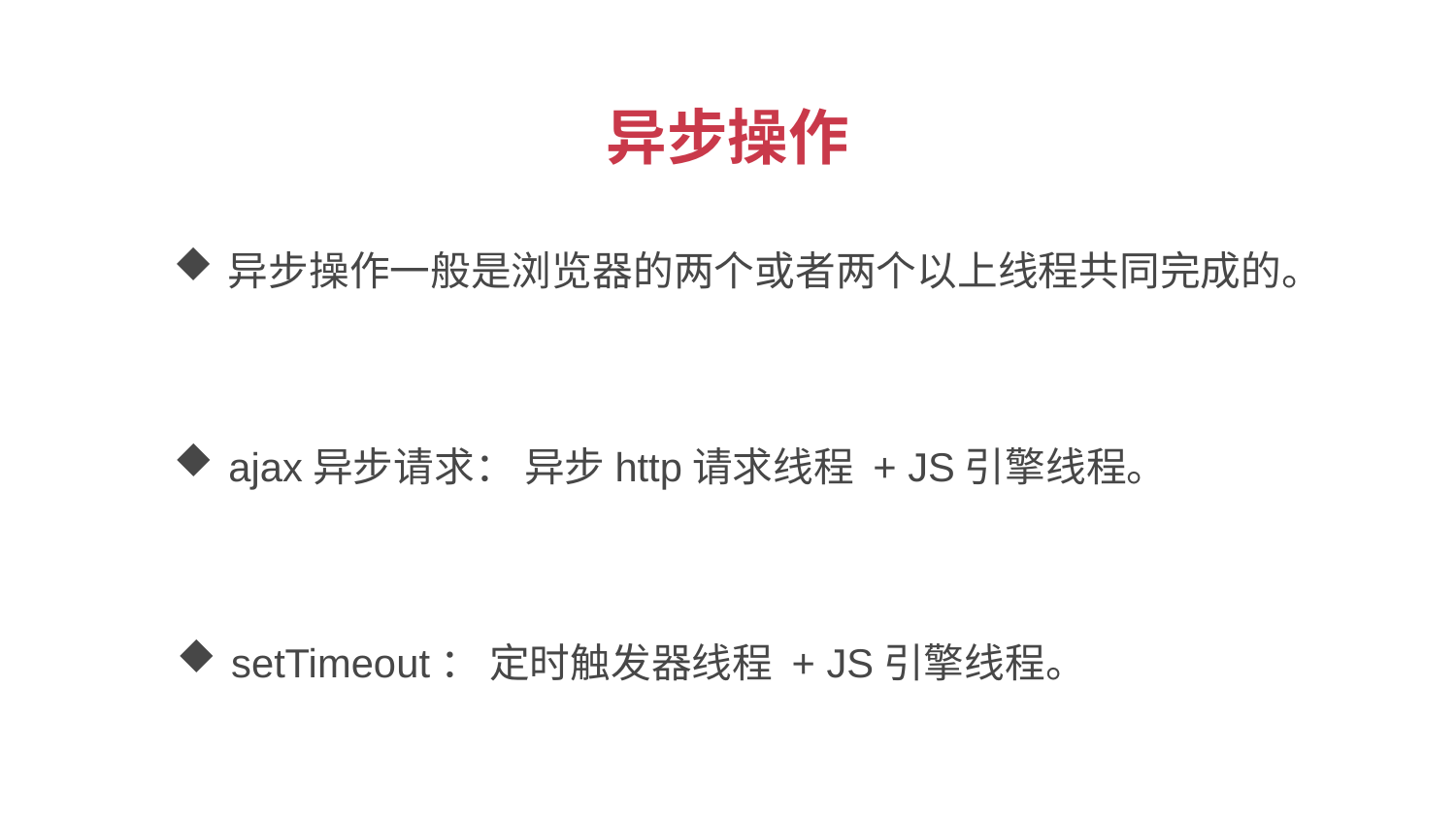

异步操作
异步操作一般是浏览器的两个或者两个以上线程共同完成的。
ajax异步请求： 异步http请求线程 + JS引擎线程。
setTimeout： 定时触发器线程 + JS引擎线程。